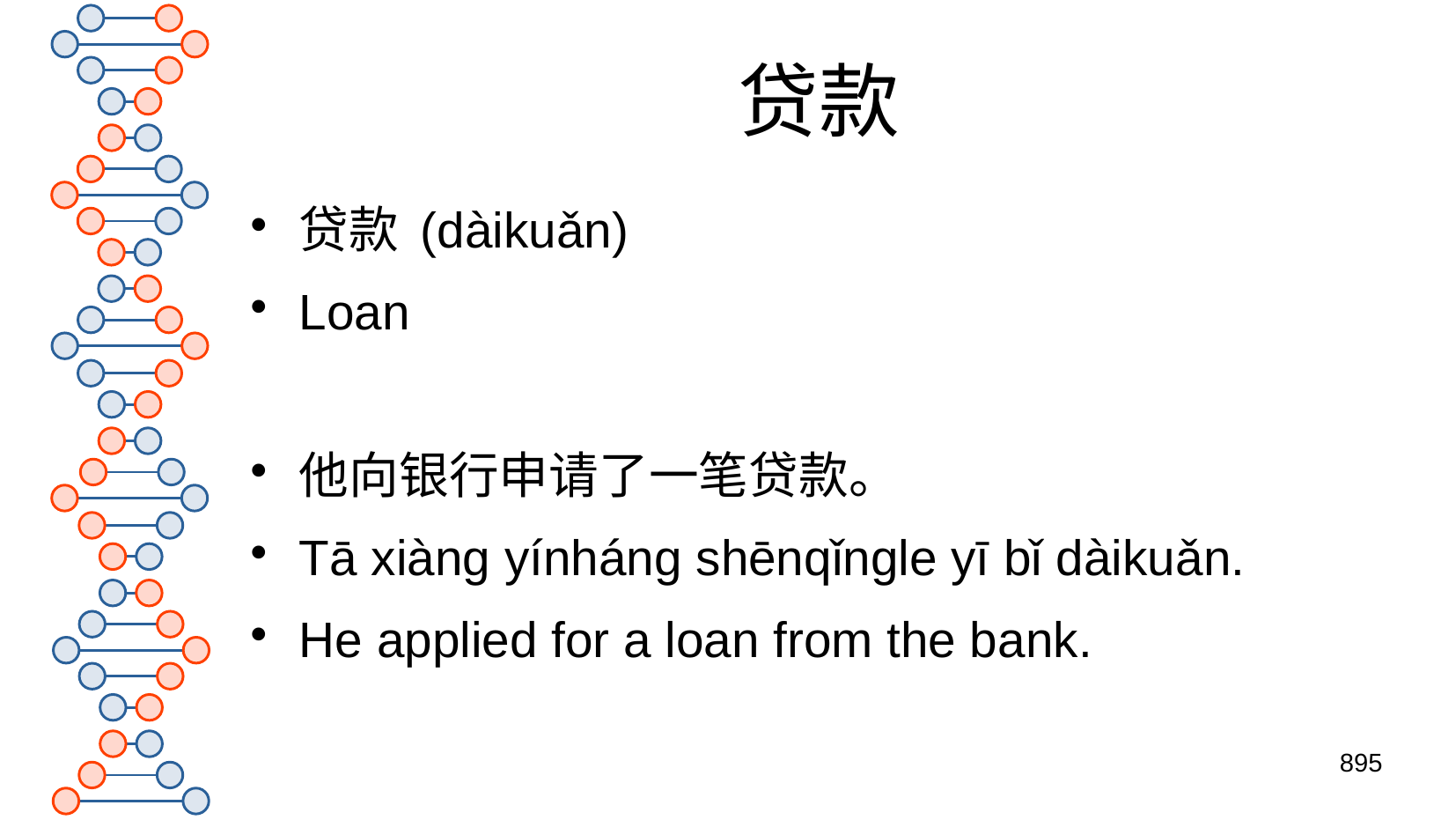

# 贷款
贷款 (dàikuǎn)
Loan

他向银行申请了一笔贷款。
Tā xiàng yínháng shēnqǐngle yī bǐ dàikuǎn.
He applied for a loan from the bank.

895